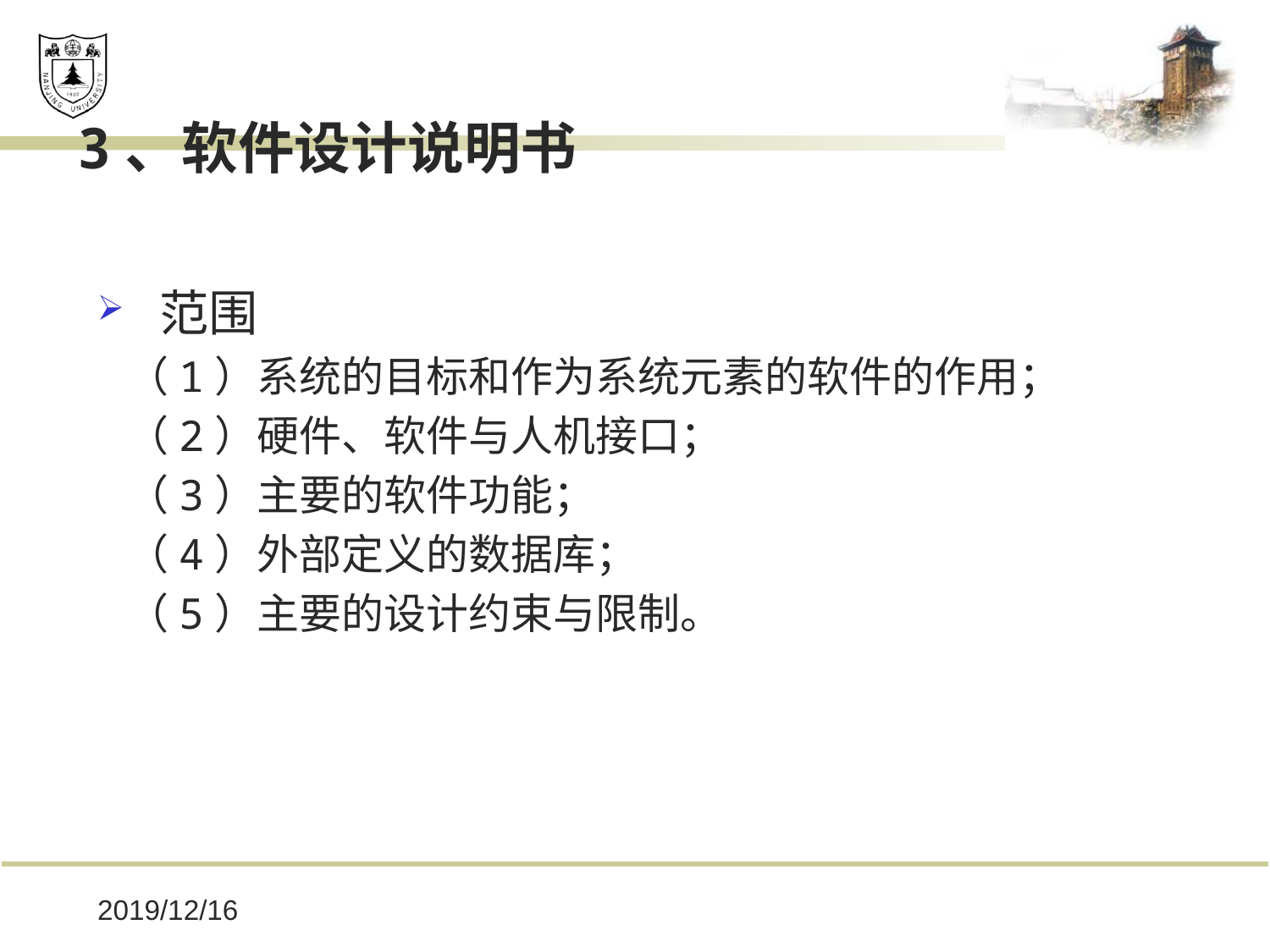

3、软件设计说明书
范围
  （1）系统的目标和作为系统元素的软件的作用；
  （2）硬件、软件与人机接口；
  （3）主要的软件功能；
  （4）外部定义的数据库；
  （5）主要的设计约束与限制。
2019/12/16